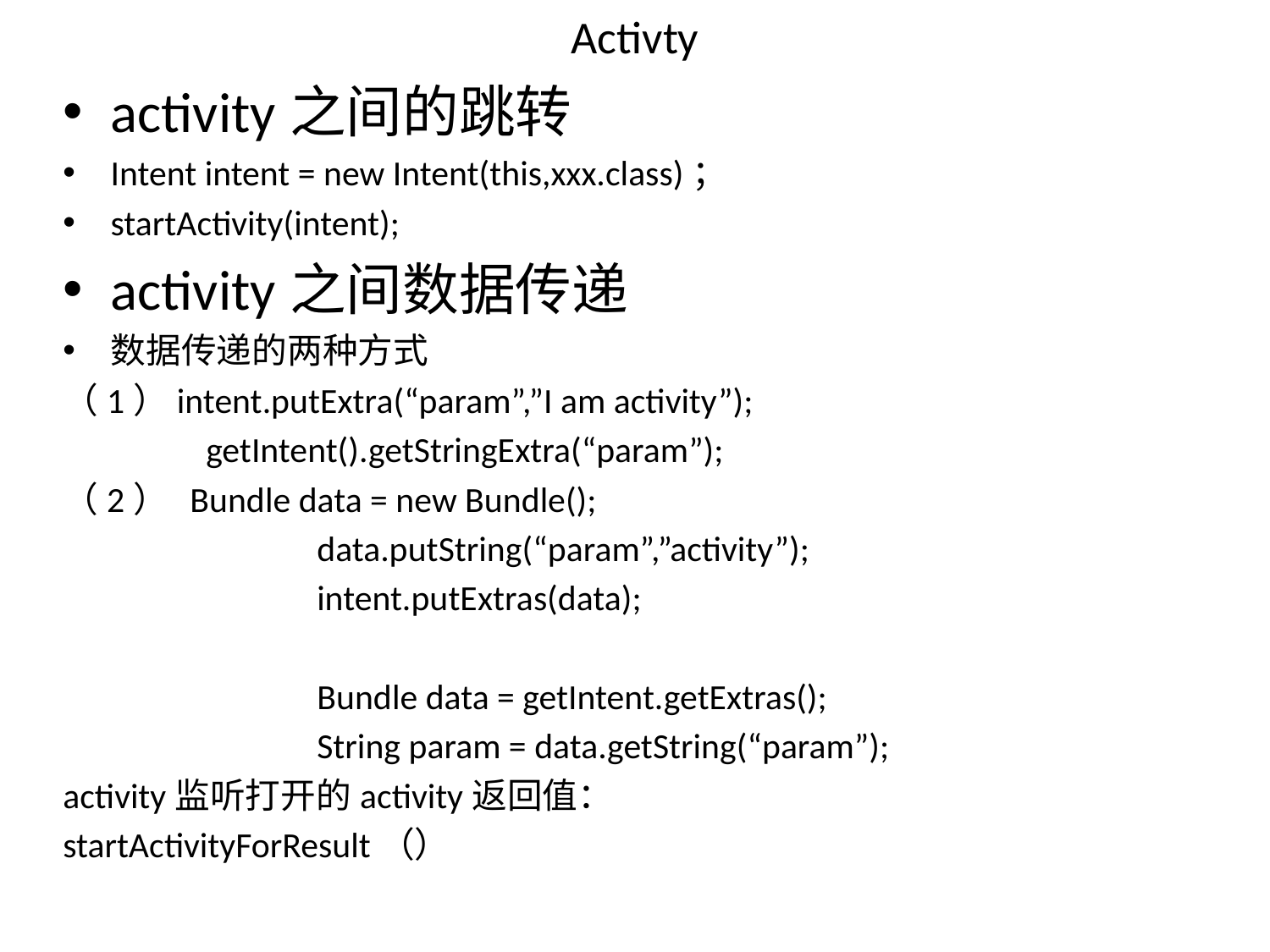

# Activty
activity之间的跳转
Intent intent = new Intent(this,xxx.class)；
startActivity(intent);
activity之间数据传递
数据传递的两种方式
（1）intent.putExtra(“param”,”I am activity”);
	  getIntent().getStringExtra(“param”);
（2）	Bundle data = new Bundle();
		data.putString(“param”,”activity”);
		intent.putExtras(data);

		Bundle data = getIntent.getExtras();
		String param = data.getString(“param”);
activity监听打开的activity返回值：
startActivityForResult（）